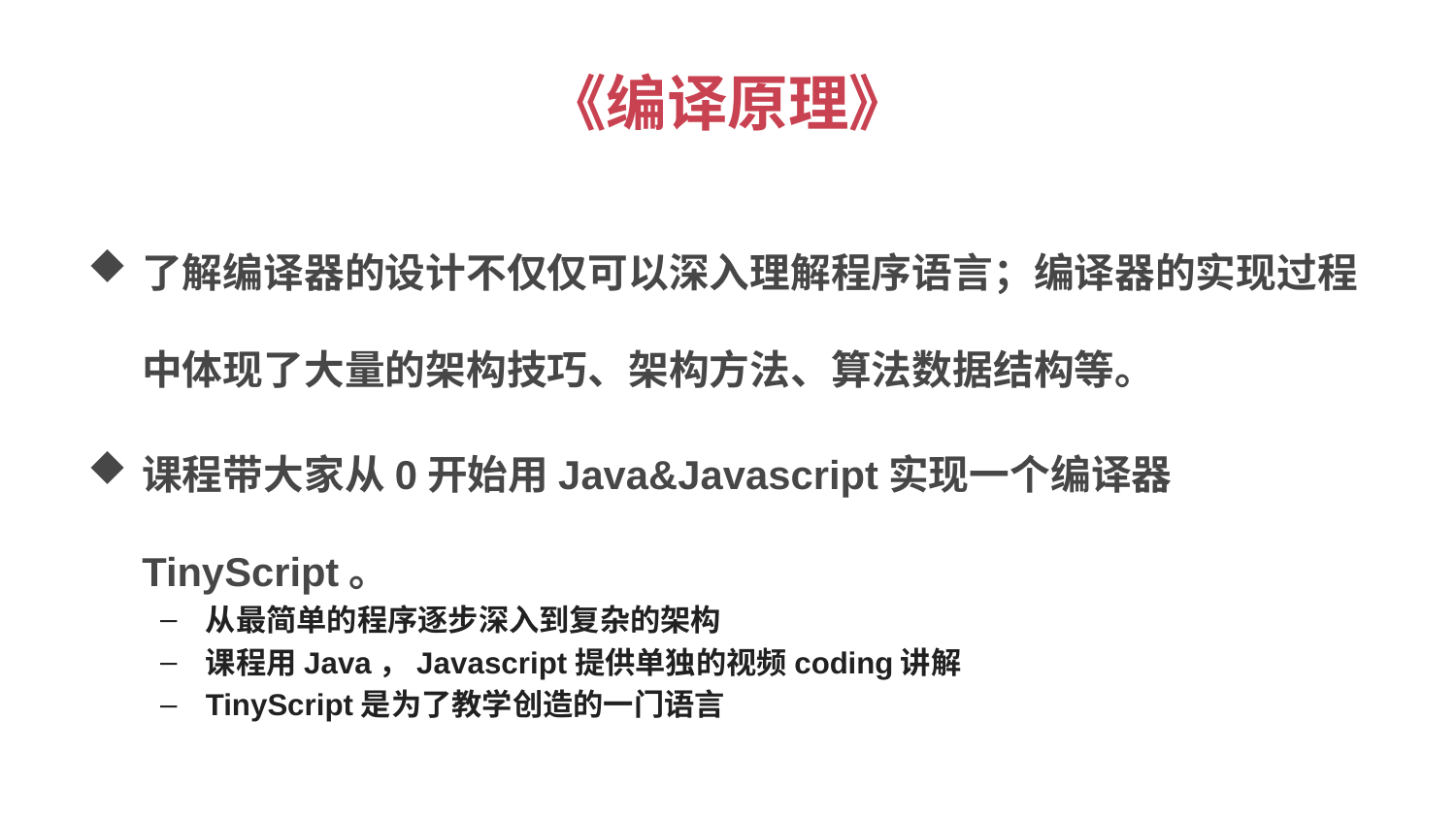

# 《编译原理》
了解编译器的设计不仅仅可以深入理解程序语言；编译器的实现过程中体现了大量的架构技巧、架构方法、算法数据结构等。
课程带大家从0开始用Java&Javascript实现一个编译器TinyScript。
从最简单的程序逐步深入到复杂的架构
课程用Java，Javascript提供单独的视频coding讲解
TinyScript是为了教学创造的一门语言